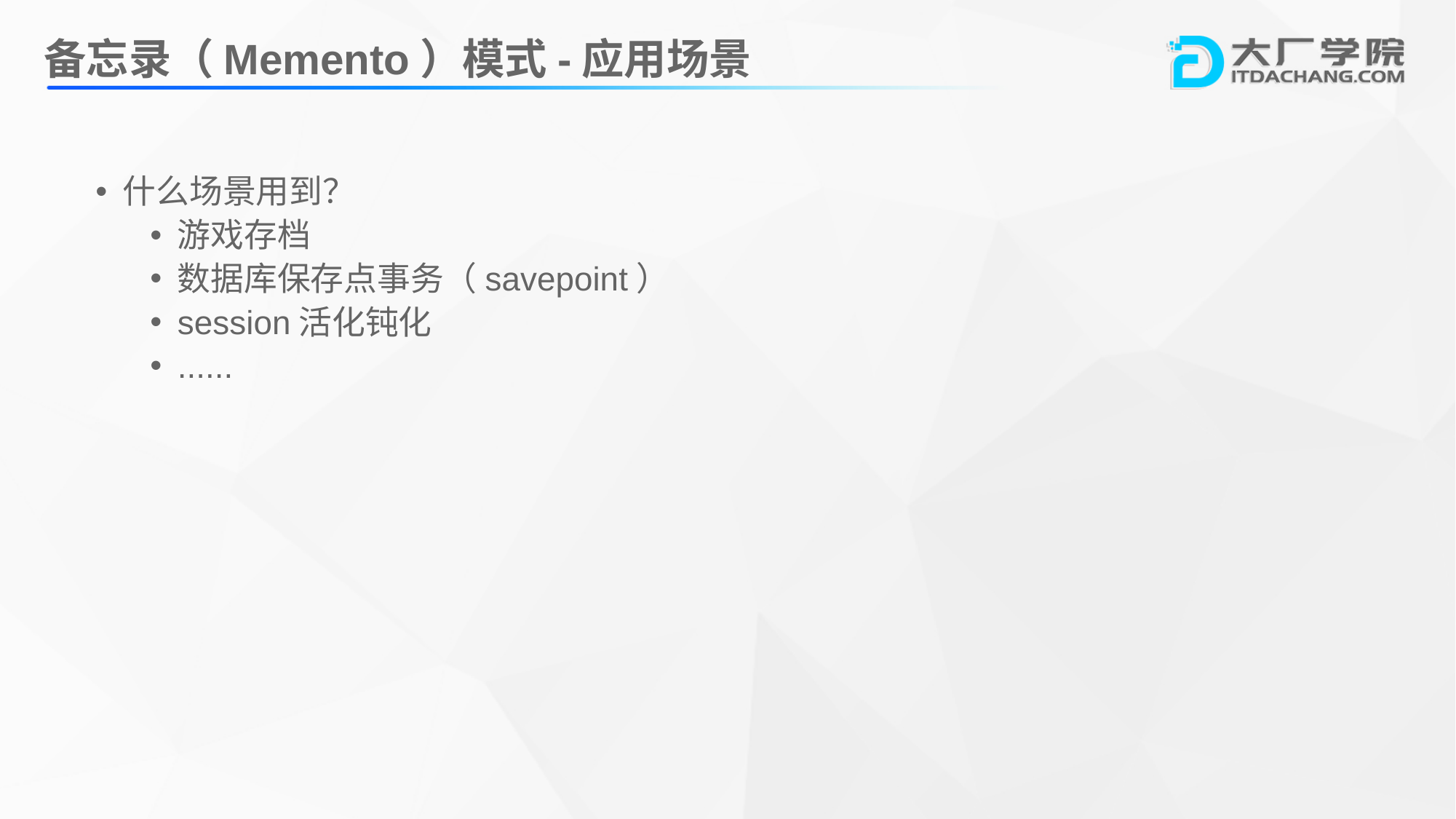

# 备忘录（Memento）模式-应用场景
什么场景用到？
游戏存档
数据库保存点事务（savepoint）
session活化钝化
......